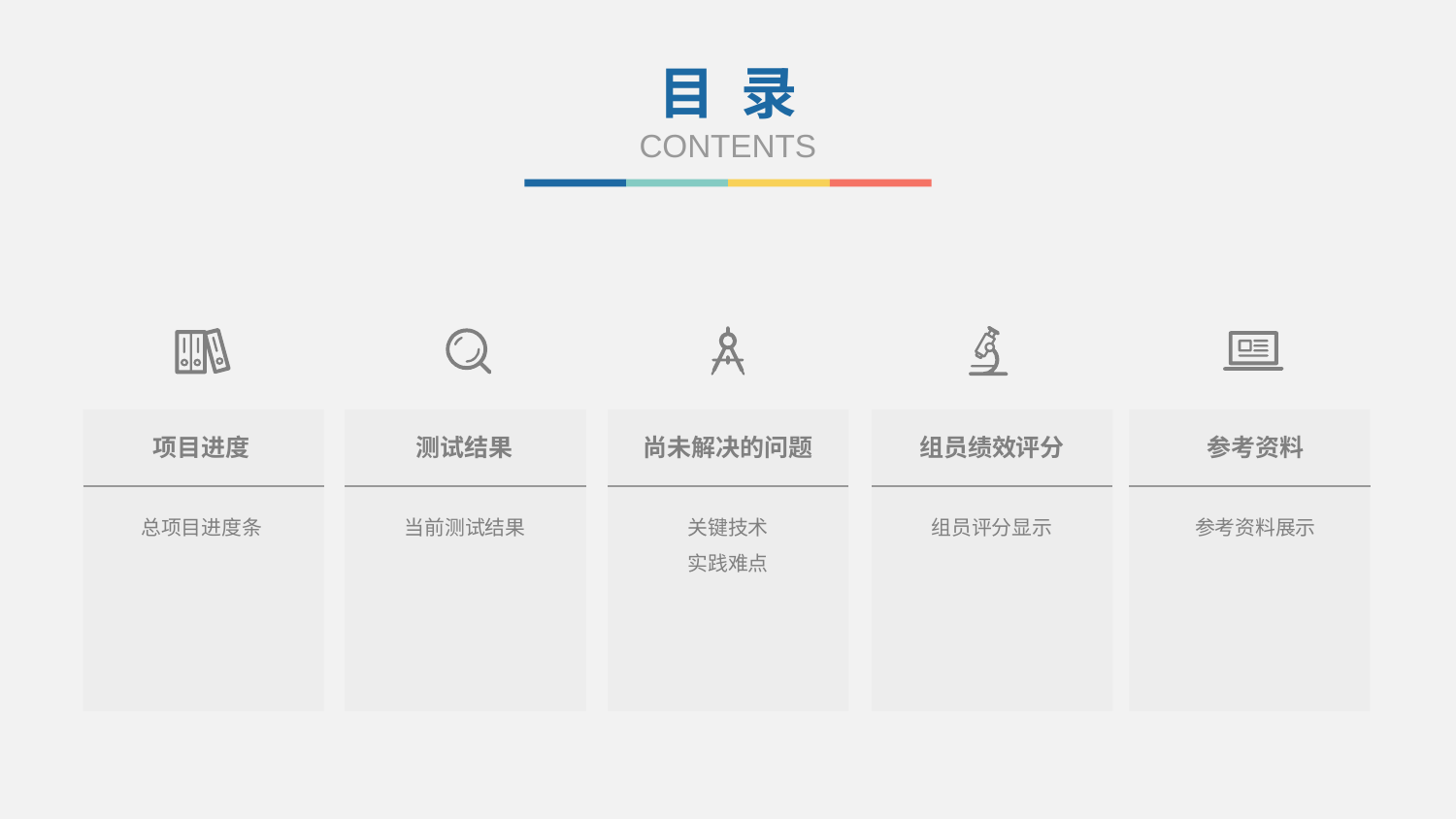

目  录
CONTENTS

项目进度
测试结果
尚未解决的问题
组员绩效评分
参考资料
总项目进度条
当前测试结果
关键技术
实践难点
组员评分显示
参考资料展示